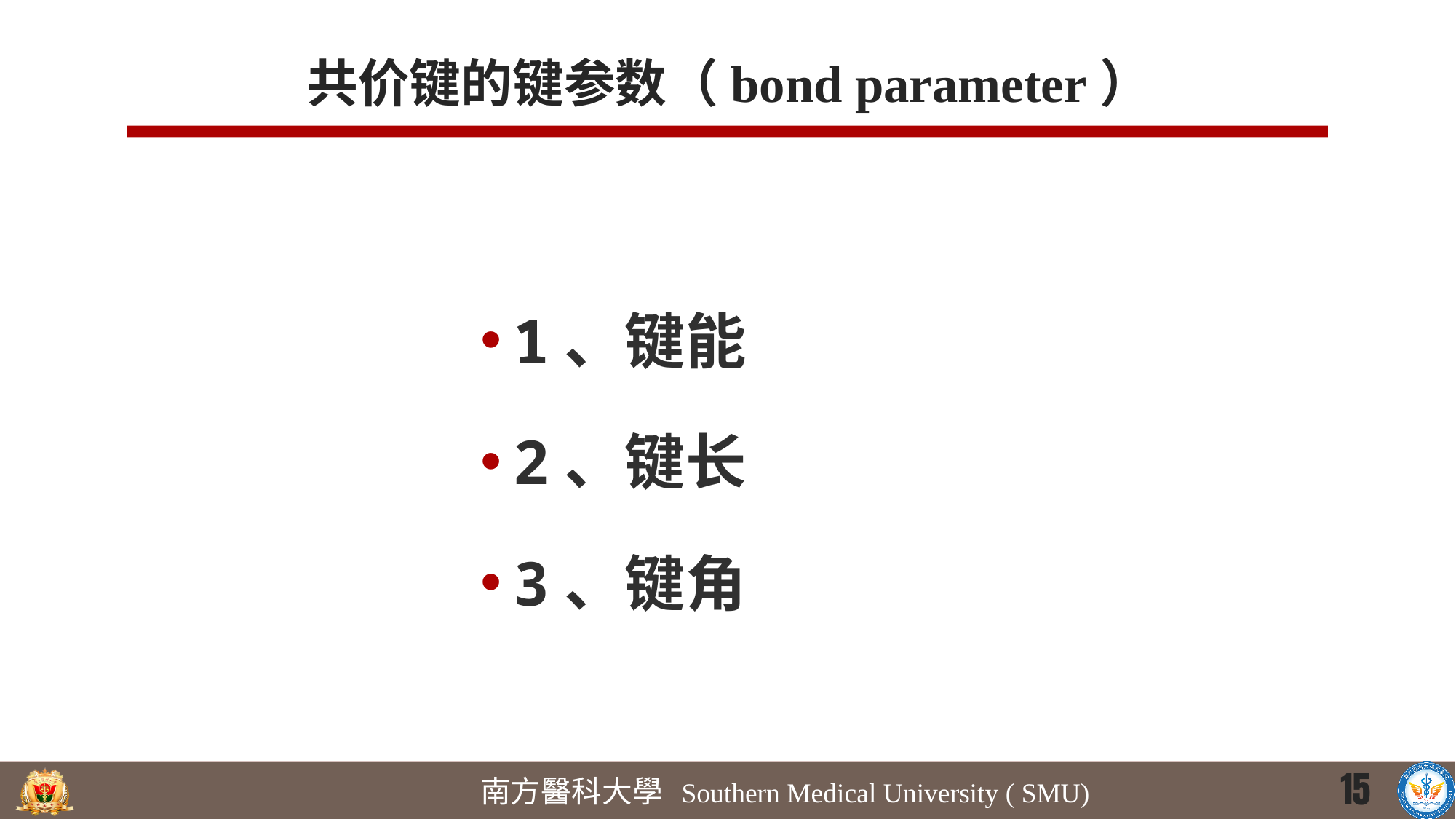

# 共价键的键参数（bond parameter）
1、键能
2、键长
3、键角
15